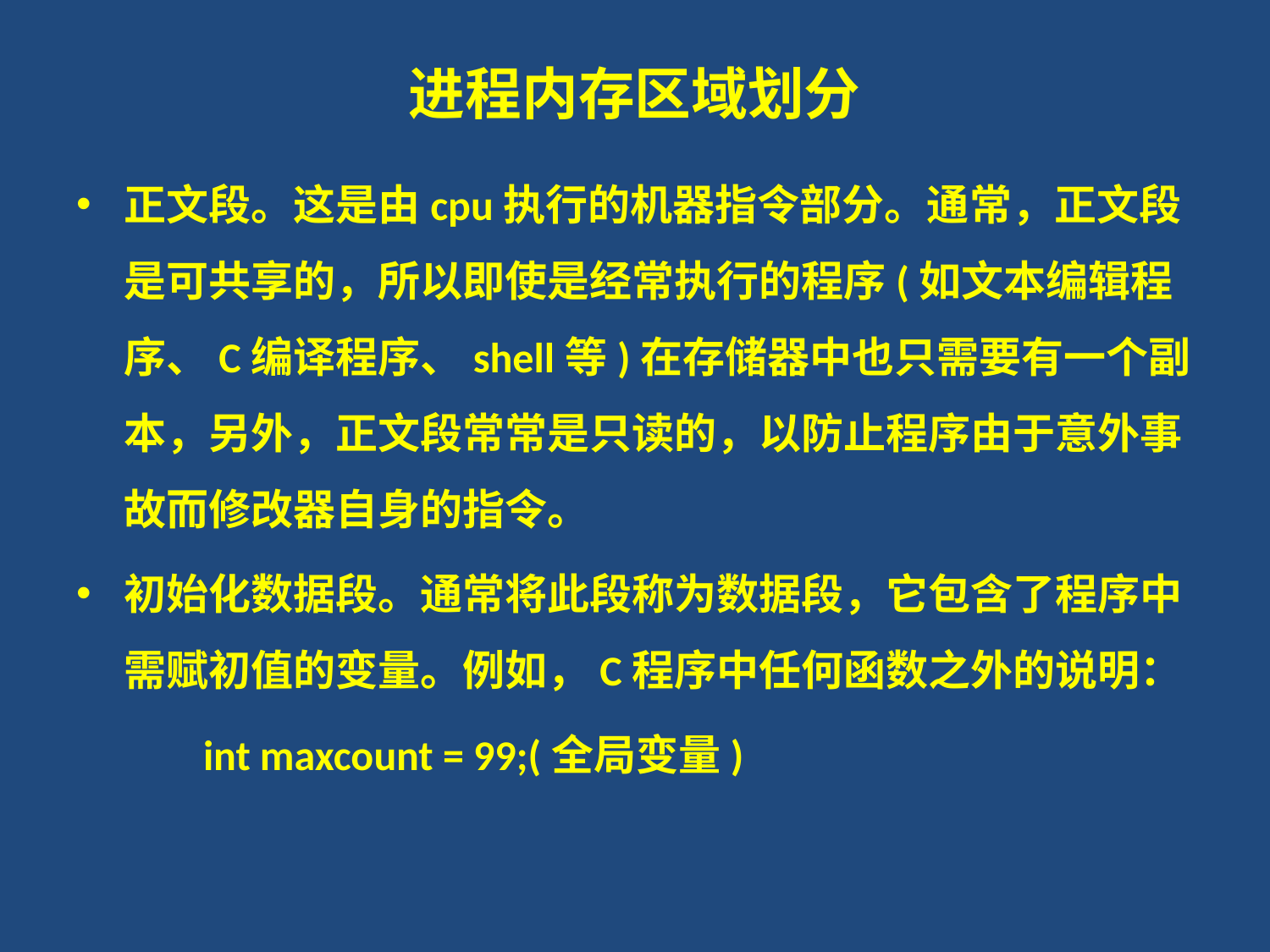

# 进程内存区域划分
正文段。这是由cpu执行的机器指令部分。通常，正文段是可共享的，所以即使是经常执行的程序(如文本编辑程序、C编译程序、shell等)在存储器中也只需要有一个副本，另外，正文段常常是只读的，以防止程序由于意外事故而修改器自身的指令。
初始化数据段。通常将此段称为数据段，它包含了程序中需赋初值的变量。例如，C程序中任何函数之外的说明：
	int maxcount = 99;(全局变量)